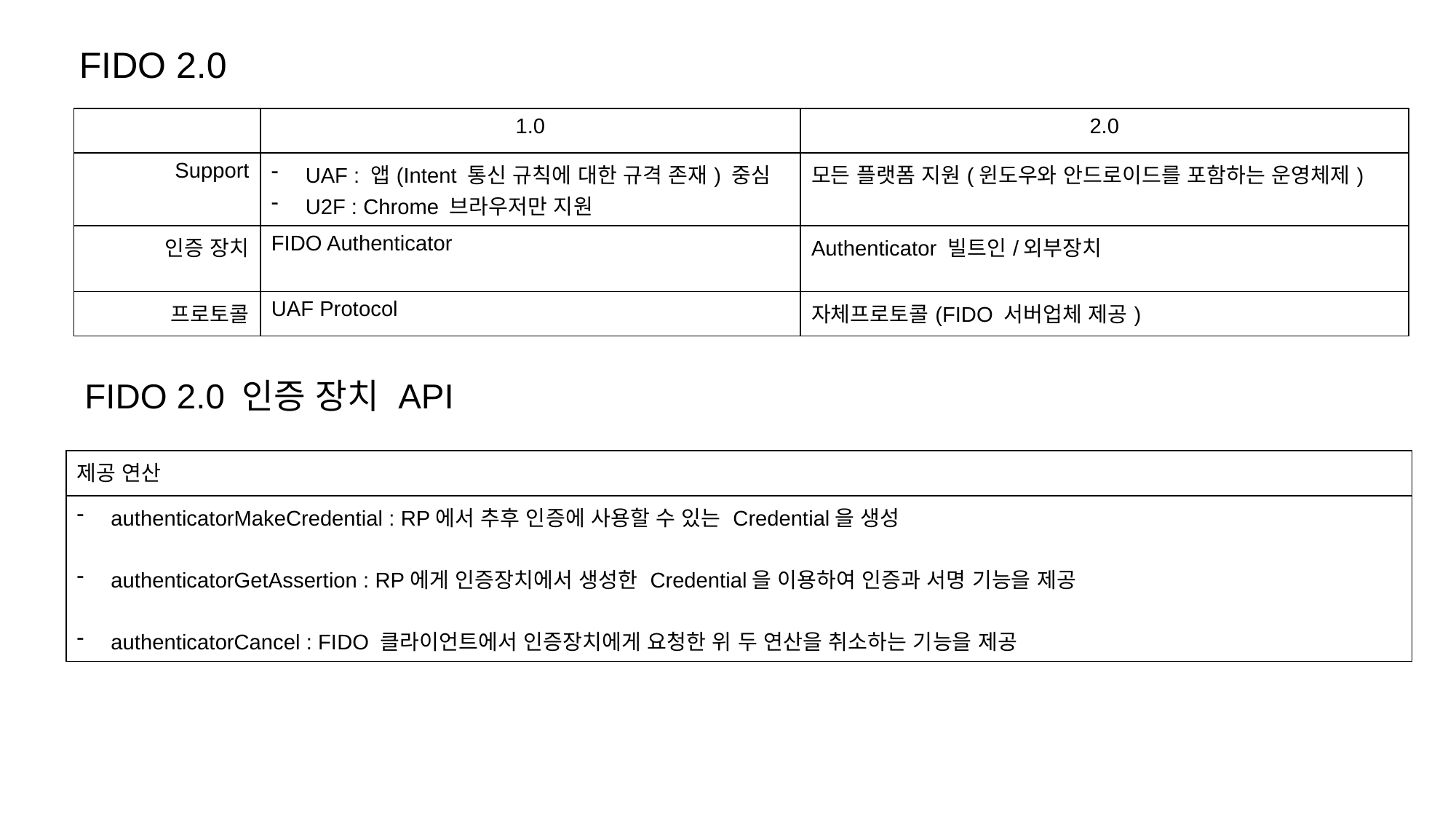

# FIDO 2.0
|  | 1.0 | 2.0 |
| --- | --- | --- |
| Support | UAF : 앱(Intent 통신 규칙에 대한 규격 존재) 중심 U2F : Chrome 브라우저만 지원 | 모든 플랫폼 지원(윈도우와 안드로이드를 포함하는 운영체제) |
| 인증 장치 | FIDO Authenticator | Authenticator 빌트인/외부장치 |
| 프로토콜 | UAF Protocol | 자체프로토콜(FIDO 서버업체 제공) |
FIDO 2.0 인증 장치 API
| 제공 연산 |
| --- |
| authenticatorMakeCredential : RP에서 추후 인증에 사용할 수 있는 Credential을 생성 authenticatorGetAssertion : RP에게 인증장치에서 생성한 Credential을 이용하여 인증과 서명 기능을 제공 authenticatorCancel : FIDO 클라이언트에서 인증장치에게 요청한 위 두 연산을 취소하는 기능을 제공 |